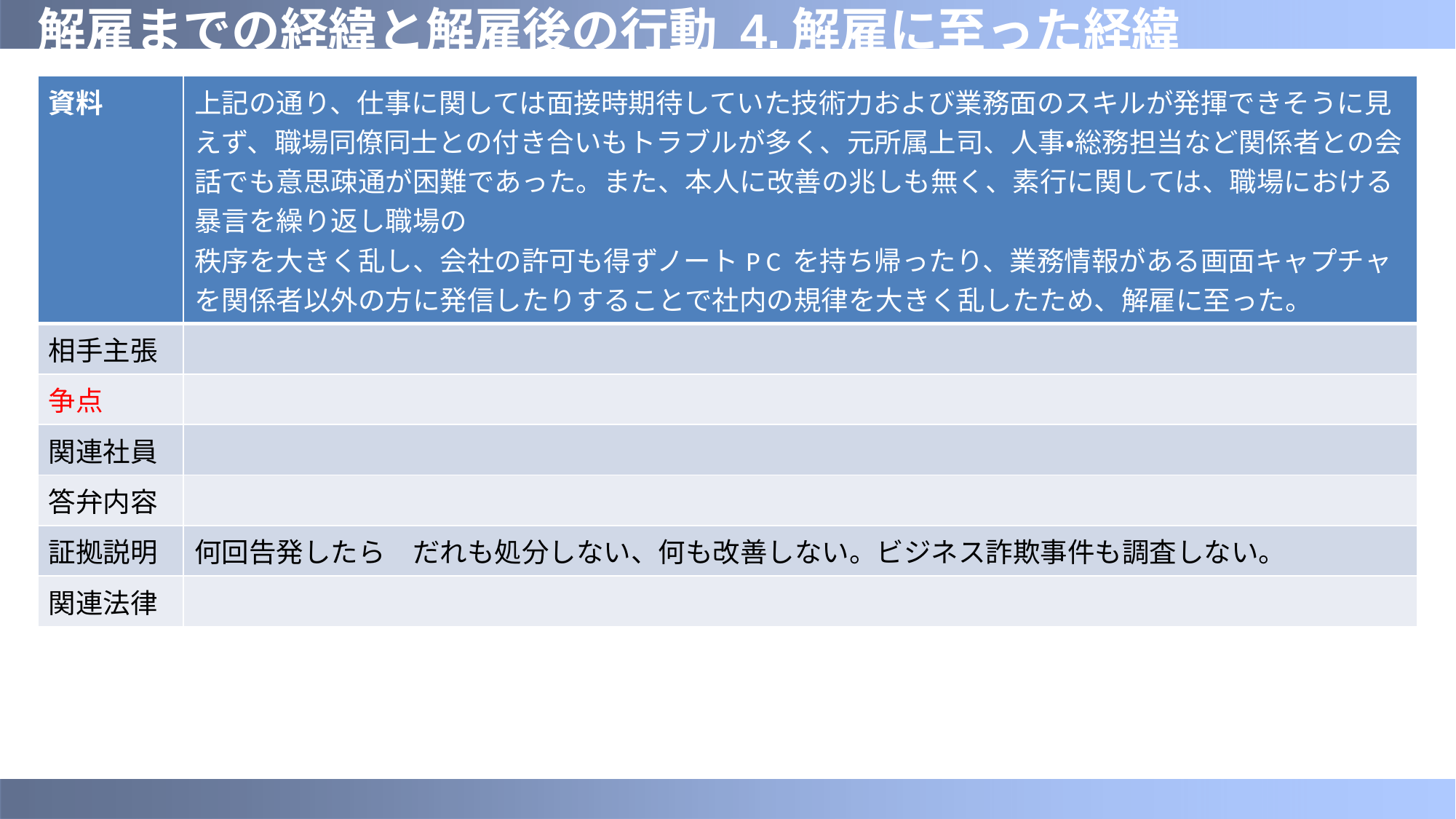

# 解雇までの経緯と解雇後の行動 4.解雇に至った経緯
| 資料 | 上記の通り、仕事に関しては面接時期待していた技術力および業務面のスキルが発揮できそうに見えず、職場同僚同士との付き合いもトラブルが多く、元所属上司、人事・総務担当など関係者との会話でも意思疎通が困難であった。また、本人に改善の兆しも無く、素行に関しては、職場における暴言を繰り返し職場の 秩序を大きく乱し、会社の許可も得ずノートP C を持ち帰ったり、業務情報がある画面キャプチャを関係者以外の方に発信したりすることで社内の規律を大きく乱したため、解雇に至った。 |
| --- | --- |
| 相手主張 |  |
| 争点 |  |
| 関連社員 |  |
| 答弁内容 |  |
| 証拠説明 | 何回告発したら　だれも処分しない、何も改善しない。ビジネス詐欺事件も調査しない。 |
| 関連法律 |  |